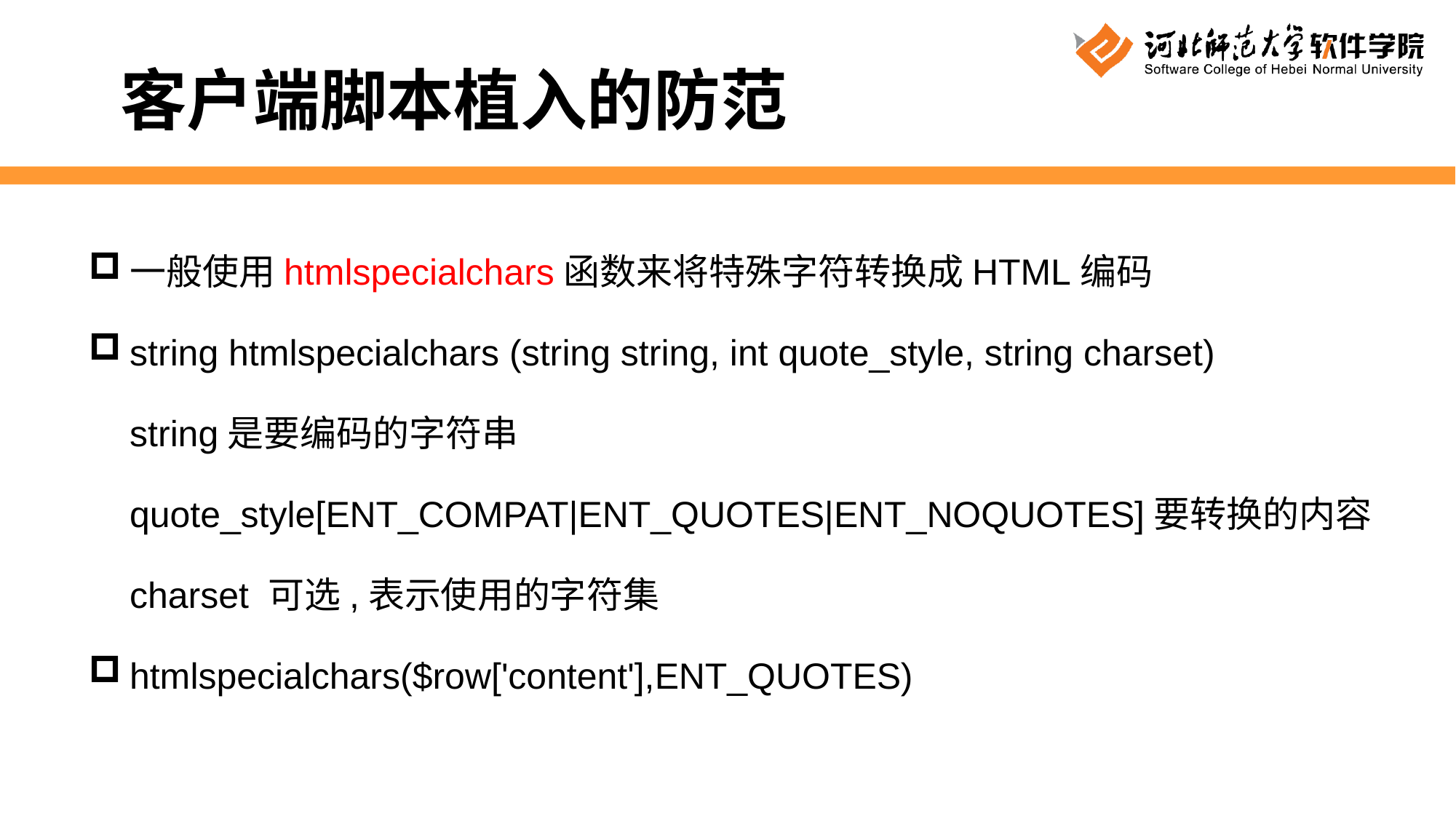

客户端脚本植入的防范
一般使用htmlspecialchars函数来将特殊字符转换成HTML编码
string htmlspecialchars (string string, int quote_style, string charset)
	string是要编码的字符串
	quote_style[ENT_COMPAT|ENT_QUOTES|ENT_NOQUOTES]要转换的内容
	charset 可选,表示使用的字符集
htmlspecialchars($row['content'],ENT_QUOTES)